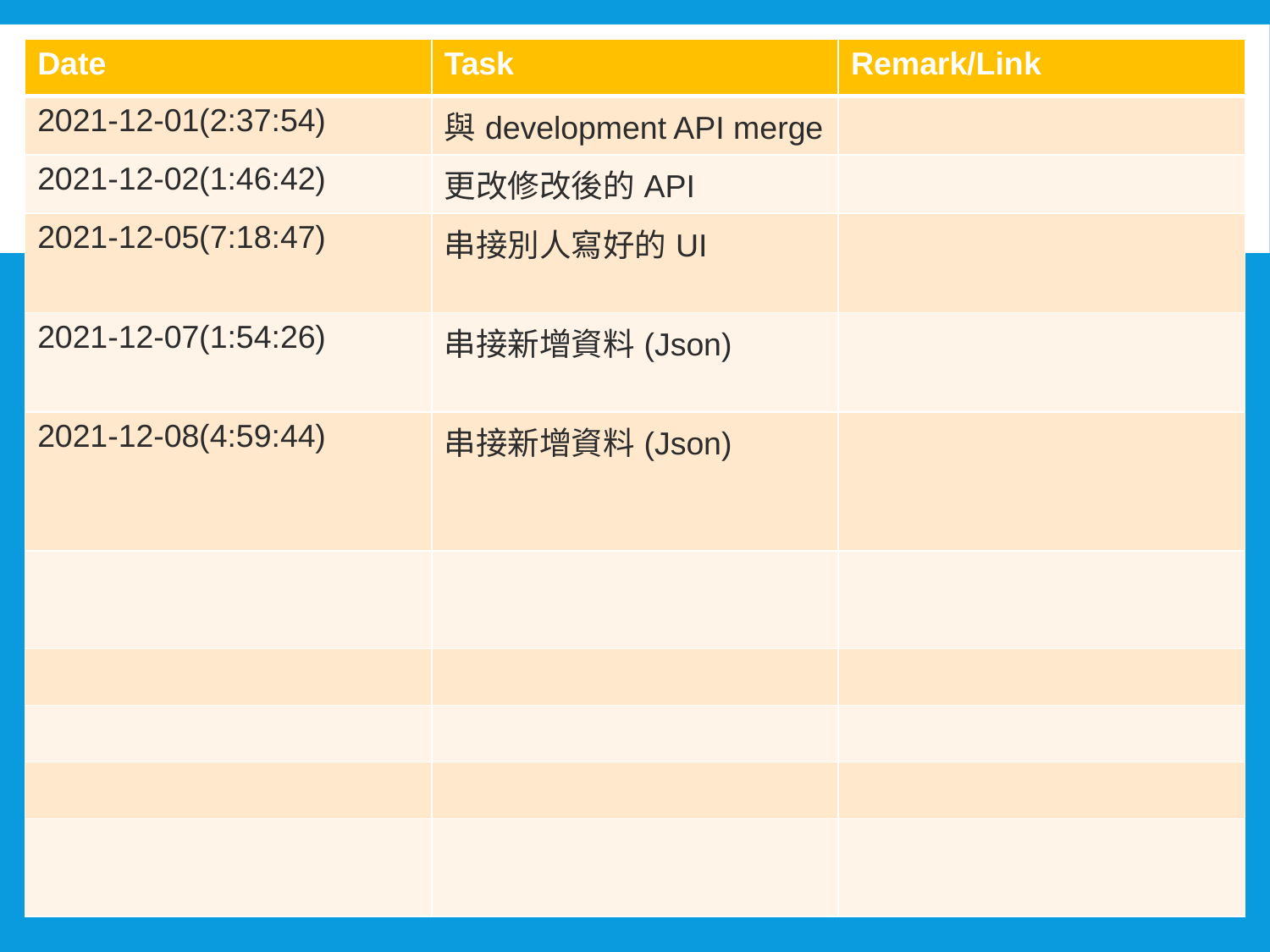

| Date | Task | Remark/Link |
| --- | --- | --- |
| 2021-12-01(2:37:54) | 與development API merge |  |
| 2021-12-02(1:46:42) | 更改修改後的API |  |
| 2021-12-05(7:18:47) | 串接別人寫好的UI |  |
| 2021-12-07(1:54:26) | 串接新增資料(Json) |  |
| 2021-12-08(4:59:44) | 串接新增資料(Json) |  |
|  |  |  |
|  |  |  |
|  |  |  |
|  |  |  |
|  |  |  |
#